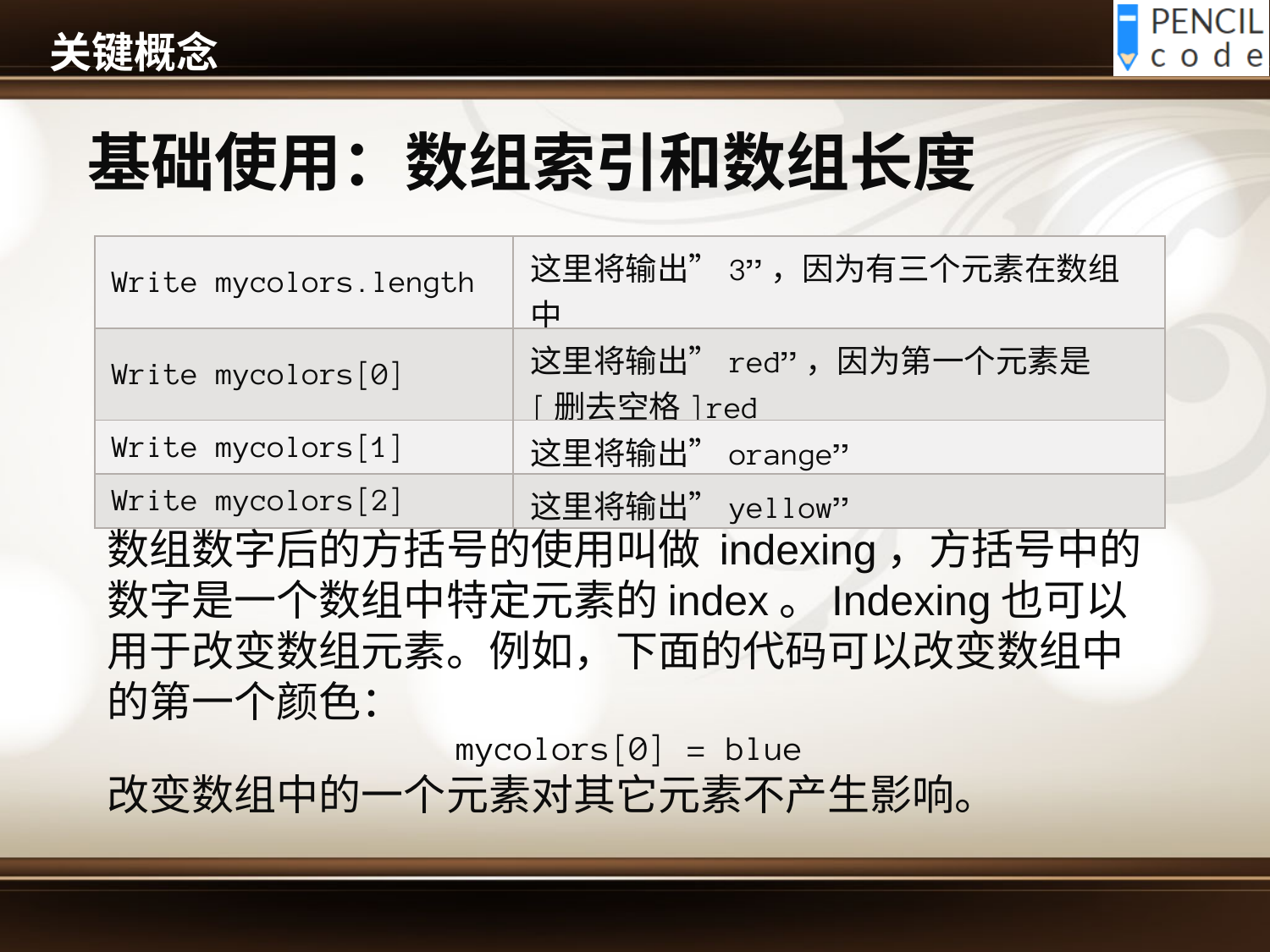

# 关键概念
基础使用：数组索引和数组长度
| Write mycolors.length | 这里将输出”3”，因为有三个元素在数组中 |
| --- | --- |
| Write mycolors[0] | 这里将输出”red”，因为第一个元素是[删去空格]red |
| Write mycolors[1] | 这里将输出”orange” |
| Write mycolors[2] | 这里将输出”yellow” |
数组数字后的方括号的使用叫做 indexing，方括号中的数字是一个数组中特定元素的index。Indexing也可以用于改变数组元素。例如，下面的代码可以改变数组中的第一个颜色：
mycolors[0] = blue
改变数组中的一个元素对其它元素不产生影响。